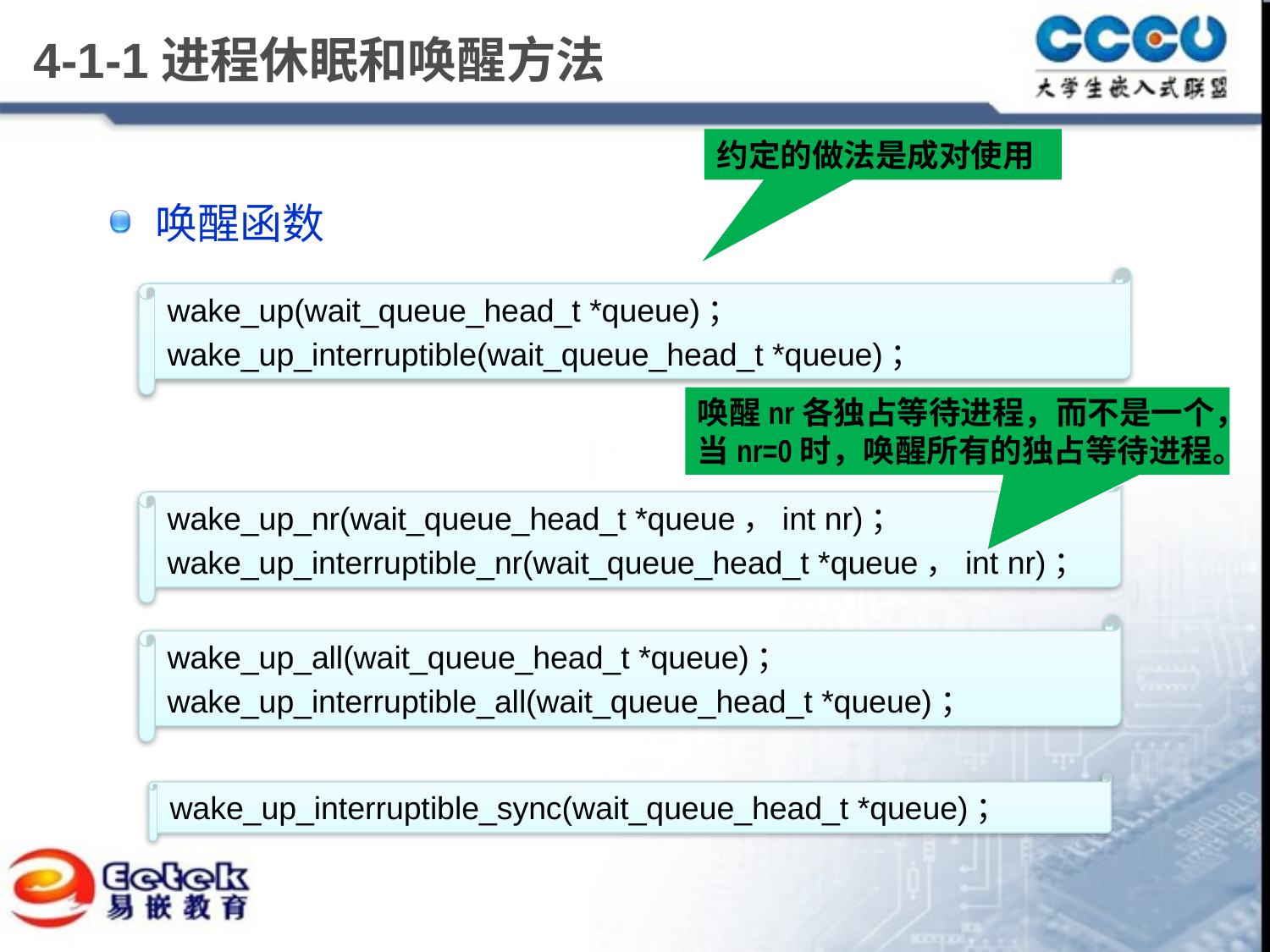

# 4-1-1进程休眠和唤醒方法
约定的做法是成对使用
唤醒函数

wake_up(wait_queue_head_t *queue)；
wake_up_interruptible(wait_queue_head_t *queue)；
唤醒nr各独占等待进程，而不是一个，当nr=0时，唤醒所有的独占等待进程。
wake_up_nr(wait_queue_head_t *queue，int nr)；
wake_up_interruptible_nr(wait_queue_head_t *queue，int nr)；
wake_up_all(wait_queue_head_t *queue)；
wake_up_interruptible_all(wait_queue_head_t *queue)；
wake_up_interruptible_sync(wait_queue_head_t *queue)；